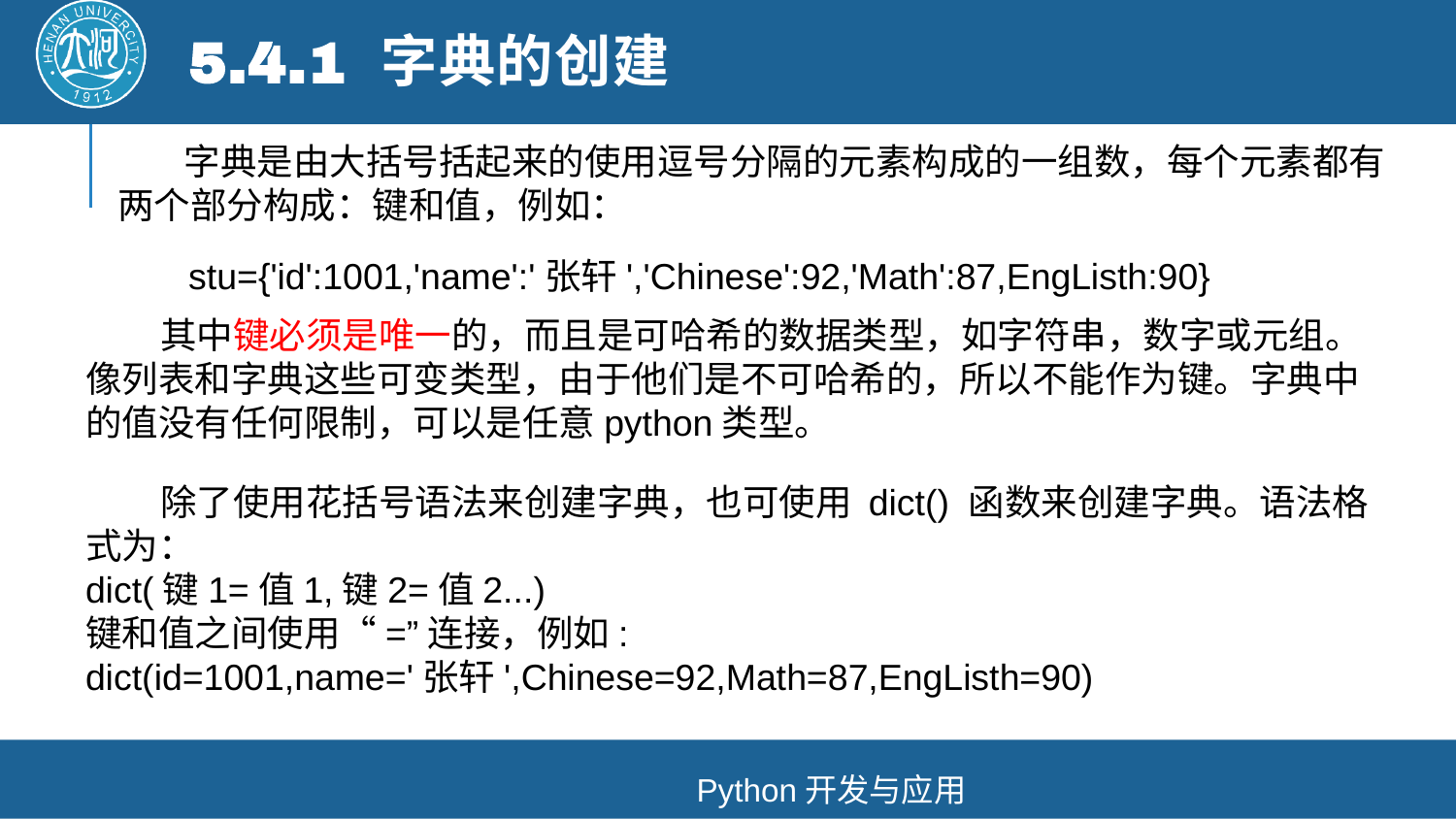

# 5.4.1 字典的创建
       字典是由大括号括起来的使用逗号分隔的元素构成的一组数，每个元素都有两个部分构成：键和值，例如：
stu={'id':1001,'name':'张轩','Chinese':92,'Math':87,EngListh:90}
        其中键必须是唯一的，而且是可哈希的数据类型，如字符串，数字或元组。像列表和字典这些可变类型，由于他们是不可哈希的，所以不能作为键。字典中的值没有任何限制，可以是任意python类型。
        除了使用花括号语法来创建字典，也可使用 dict() 函数来创建字典。语法格式为：
dict(键1=值1,键2=值2...)
键和值之间使用“=”连接，例如:
dict(id=1001,name='张轩',Chinese=92,Math=87,EngListh=90)

Python开发与应用
22